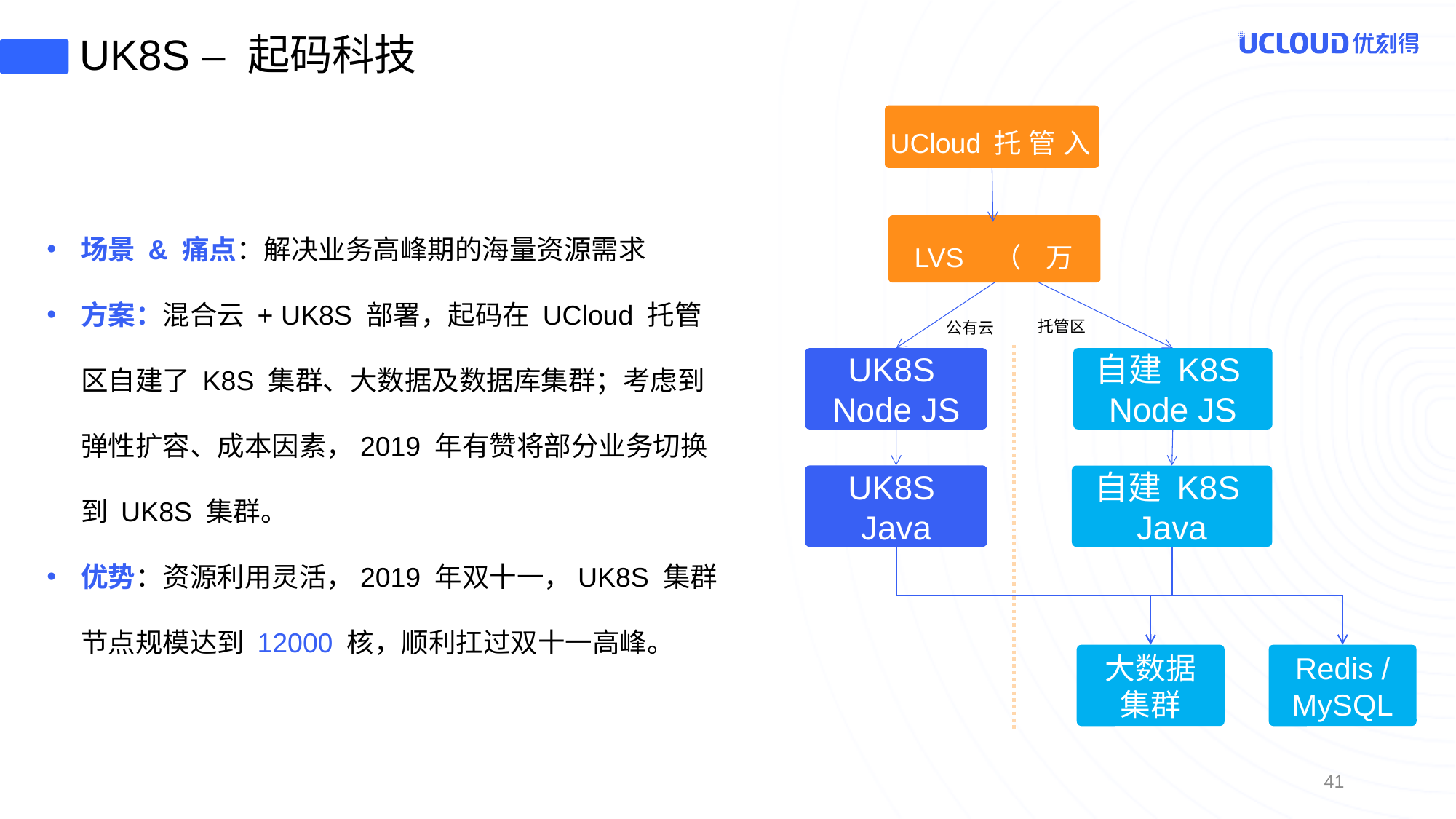

# UK8S – 起码科技

UCloud托管入口

LVS（万兆）
场景 & 痛点：解决业务高峰期的海量资源需求
方案：混合云 + UK8S 部署，起码在 UCloud 托管区自建了 K8S 集群、大数据及数据库集群；考虑到弹性扩容、成本因素，2019 年有赞将部分业务切换到 UK8S 集群。
优势：资源利用灵活，2019 年双十一，UK8S 集群节点规模达到 12000 核，顺利扛过双十一高峰。
托管区
公有云
自建 K8S
Node JS
自建 K8S
Java
UK8S
Node JS
UK8S
Java
大数据
集群
Redis / MySQL
41